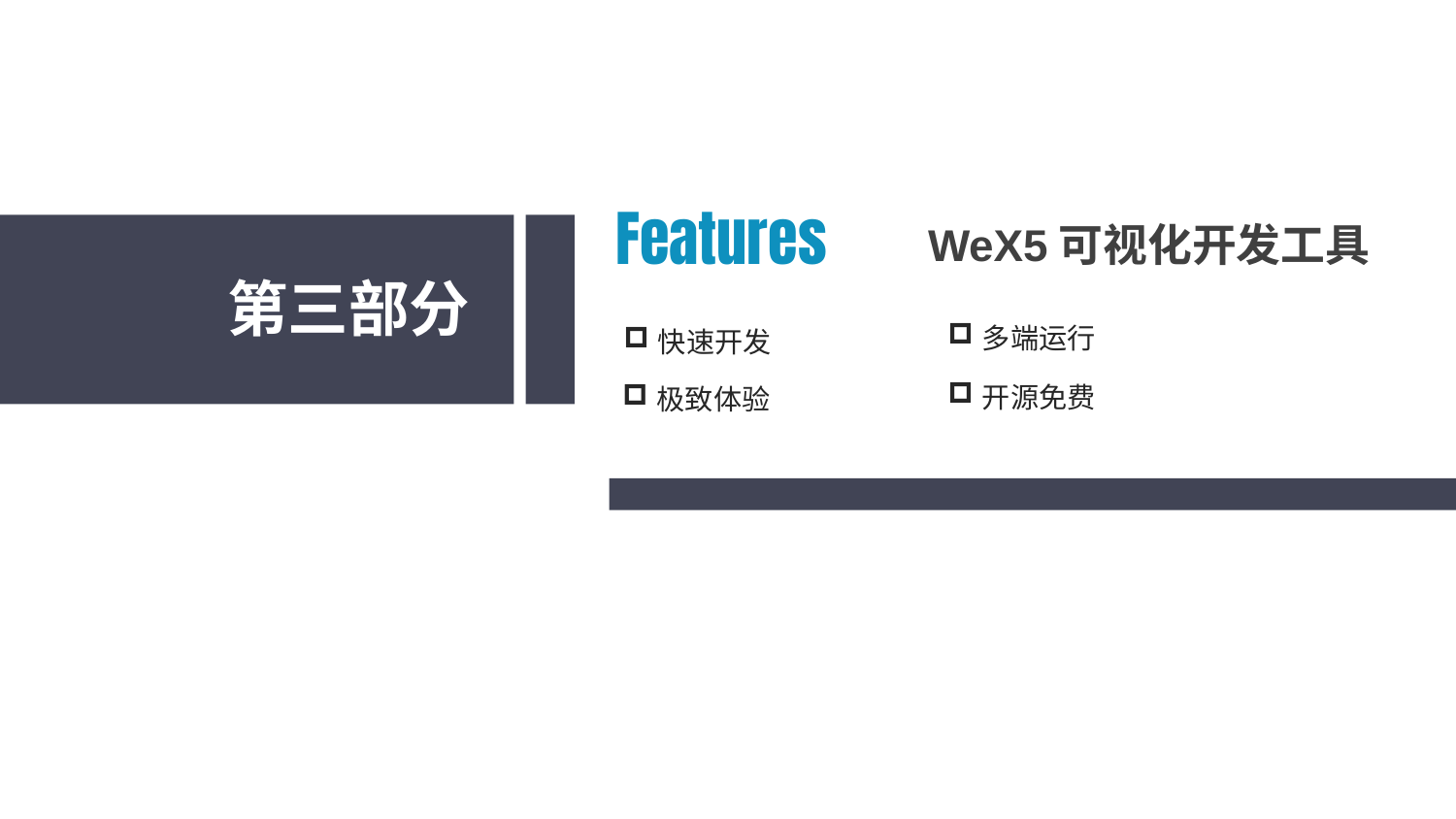

Features
WeX5可视化开发工具

第三部分
多端运行
快速开发
开源免费
极致体验